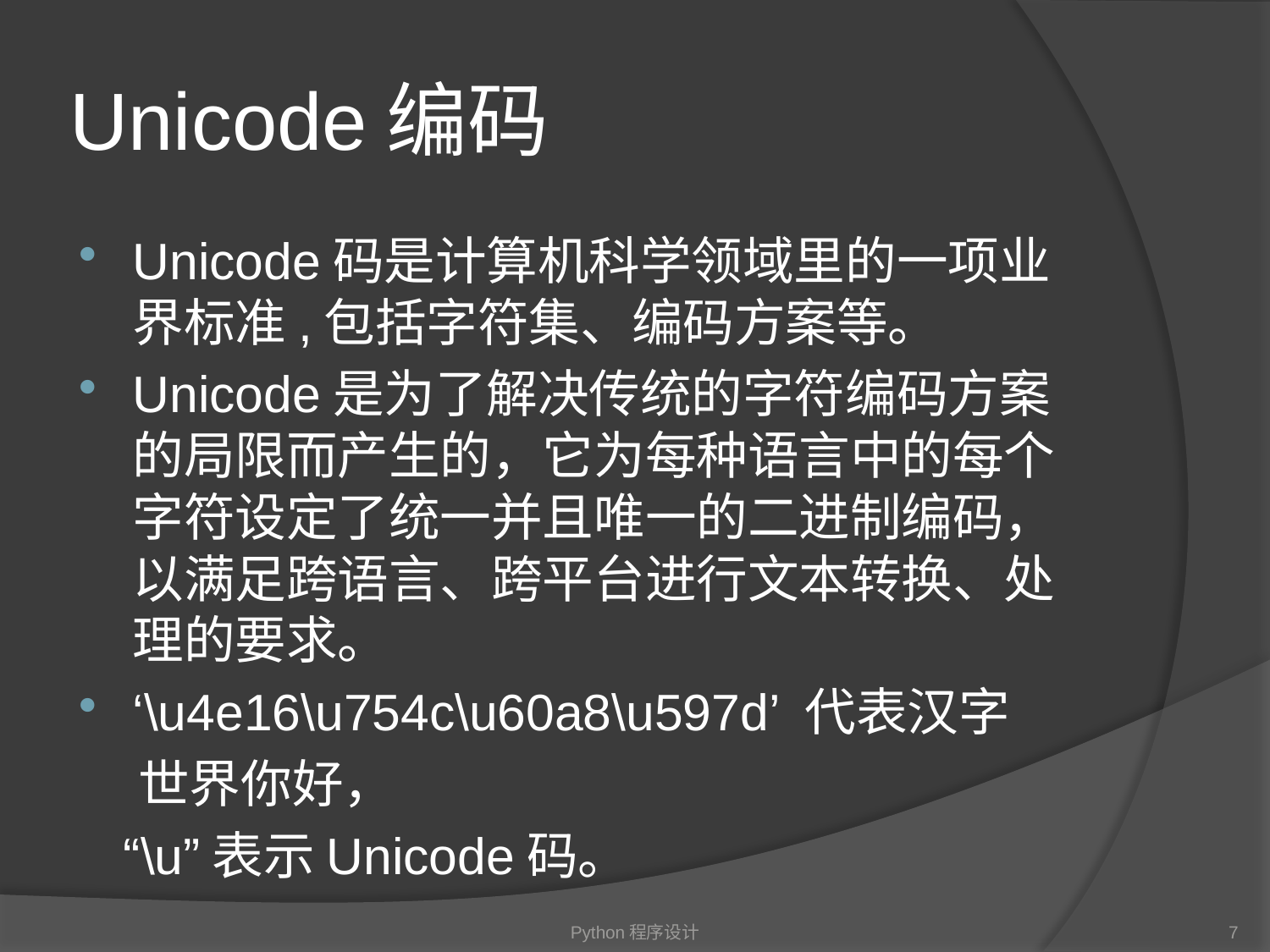

# Unicode编码
Unicode码是计算机科学领域里的一项业界标准,包括字符集、编码方案等。
Unicode是为了解决传统的字符编码方案的局限而产生的，它为每种语言中的每个字符设定了统一并且唯一的二进制编码，以满足跨语言、跨平台进行文本转换、处理的要求。
‘\u4e16\u754c\u60a8\u597d’ 代表汉字
    世界你好，
   “\u”表示Unicode码。
Python程序设计
7